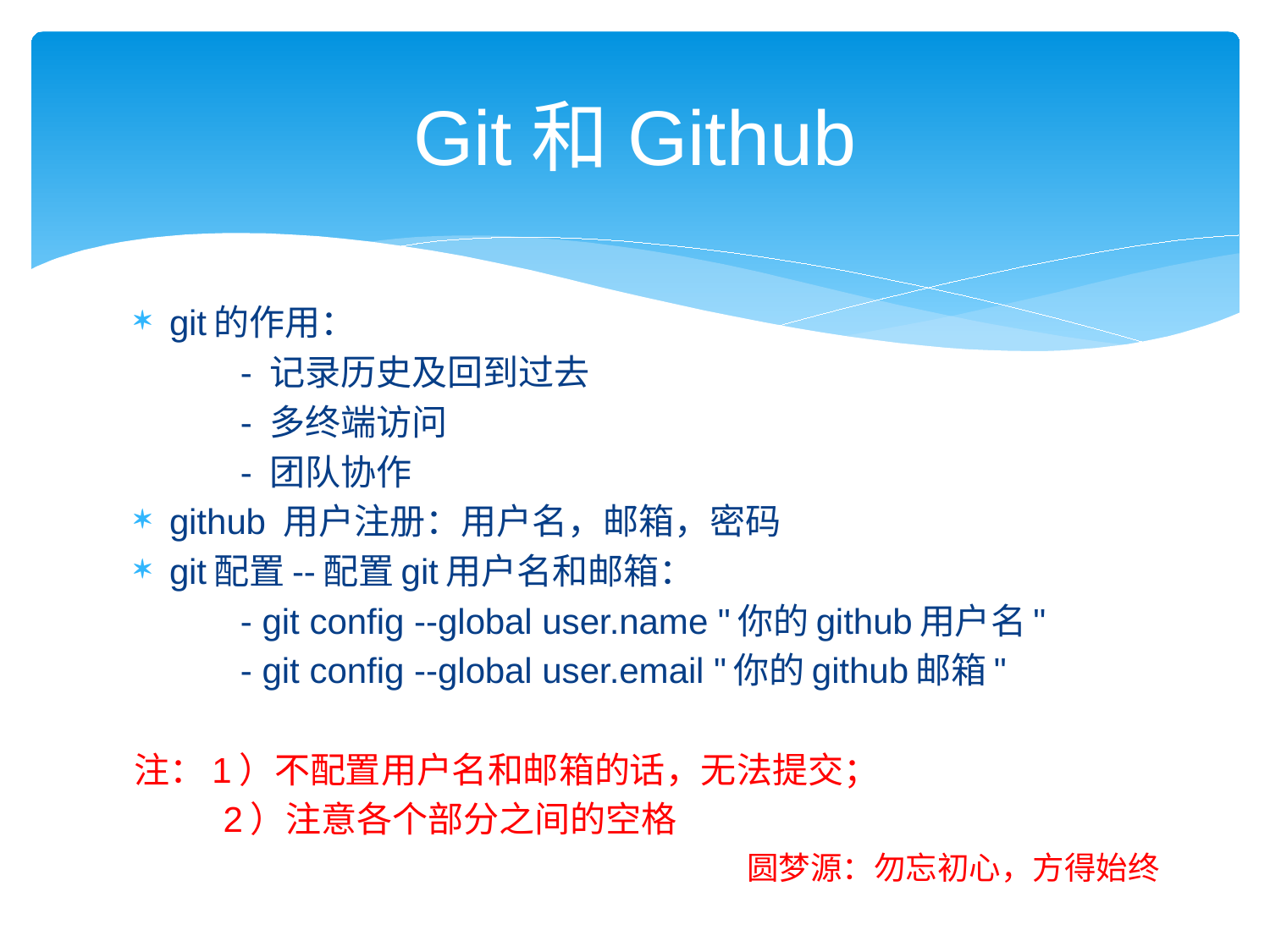

# Git和Github
git的作用：
	- 记录历史及回到过去
	- 多终端访问
	- 团队协作
github 用户注册：用户名，邮箱，密码
git配置--配置git用户名和邮箱：
	- git config --global user.name "你的github用户名"
	- git config --global user.email "你的github邮箱"

注：1）不配置用户名和邮箱的话，无法提交；
         2）注意各个部分之间的空格